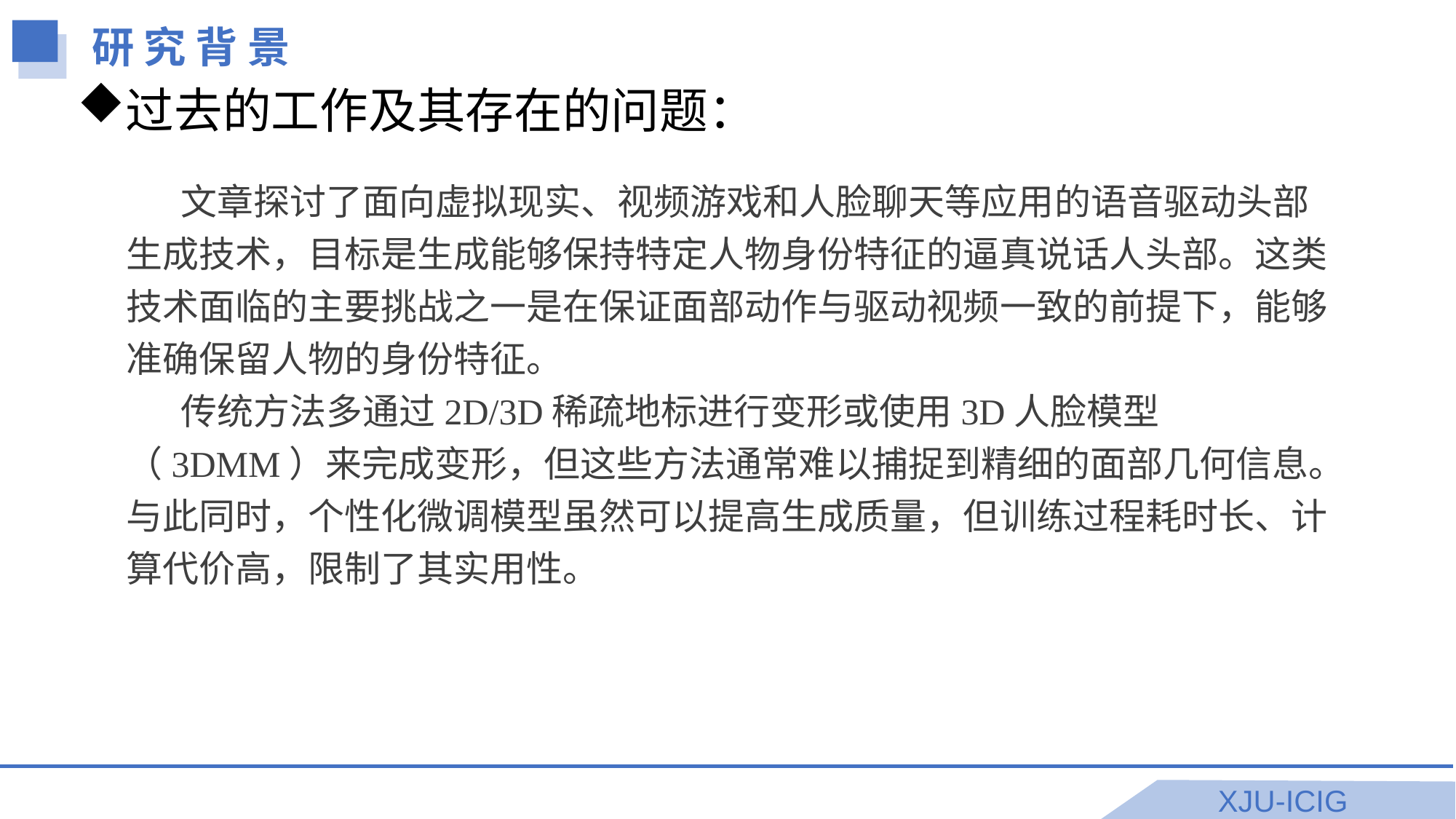

研 究 背 景

过去的工作及其存在的问题：
文章探讨了面向虚拟现实、视频游戏和人脸聊天等应用的语音驱动头部生成技术，目标是生成能够保持特定人物身份特征的逼真说话人头部。这类技术面临的主要挑战之一是在保证面部动作与驱动视频一致的前提下，能够准确保留人物的身份特征。
传统方法多通过2D/3D稀疏地标进行变形或使用3D人脸模型（3DMM）来完成变形，但这些方法通常难以捕捉到精细的面部几何信息。与此同时，个性化微调模型虽然可以提高生成质量，但训练过程耗时长、计算代价高，限制了其实用性。
XJU-ICIG